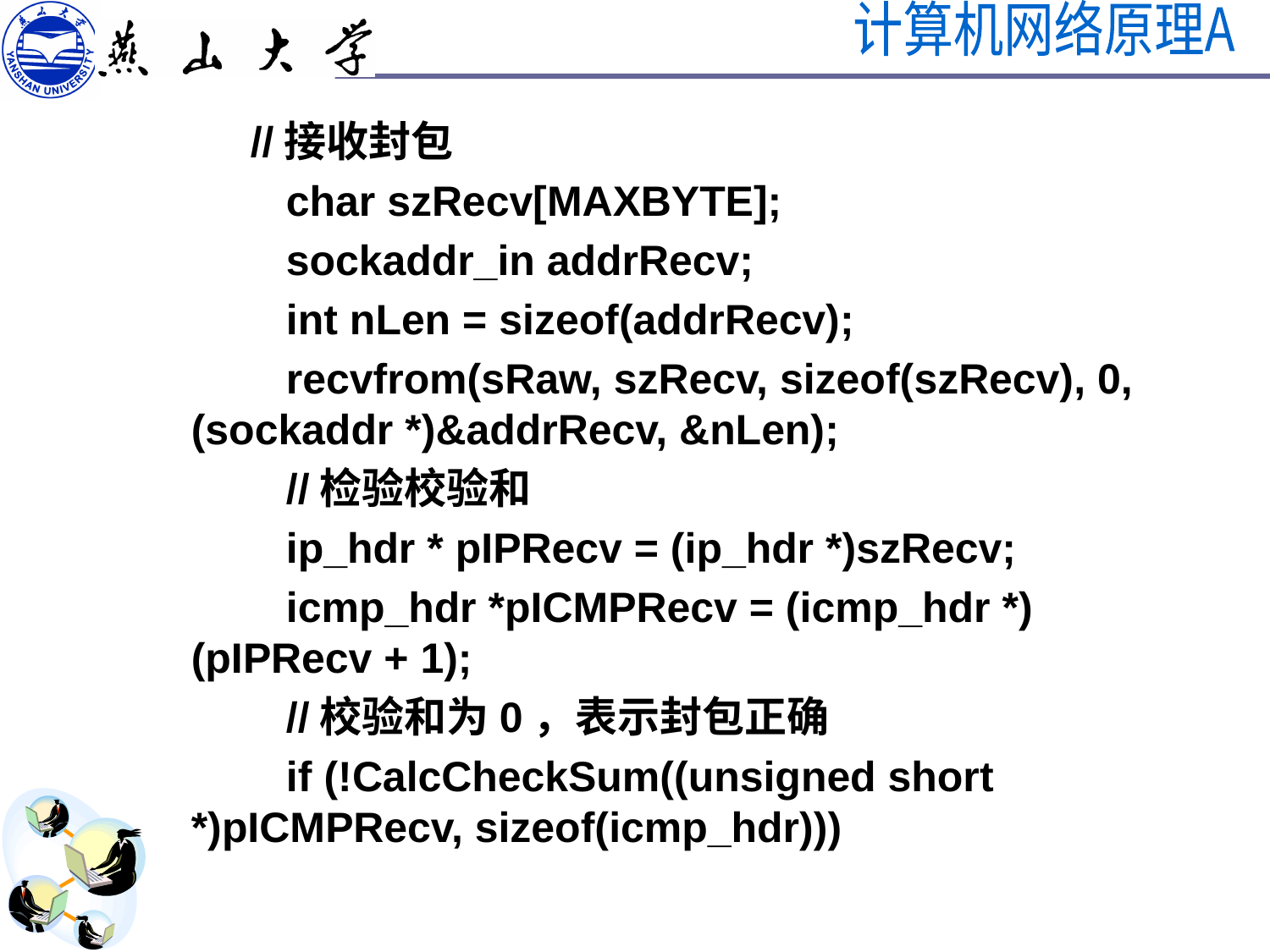

//接收封包
        char szRecv[MAXBYTE];
        sockaddr_in addrRecv;
        int nLen = sizeof(addrRecv);
        recvfrom(sRaw, szRecv, sizeof(szRecv), 0, (sockaddr *)&addrRecv, &nLen);
        //检验校验和
        ip_hdr * pIPRecv = (ip_hdr *)szRecv;
        icmp_hdr *pICMPRecv = (icmp_hdr *)(pIPRecv + 1);
        //校验和为0，表示封包正确
        if (!CalcCheckSum((unsigned short *)pICMPRecv, sizeof(icmp_hdr)))